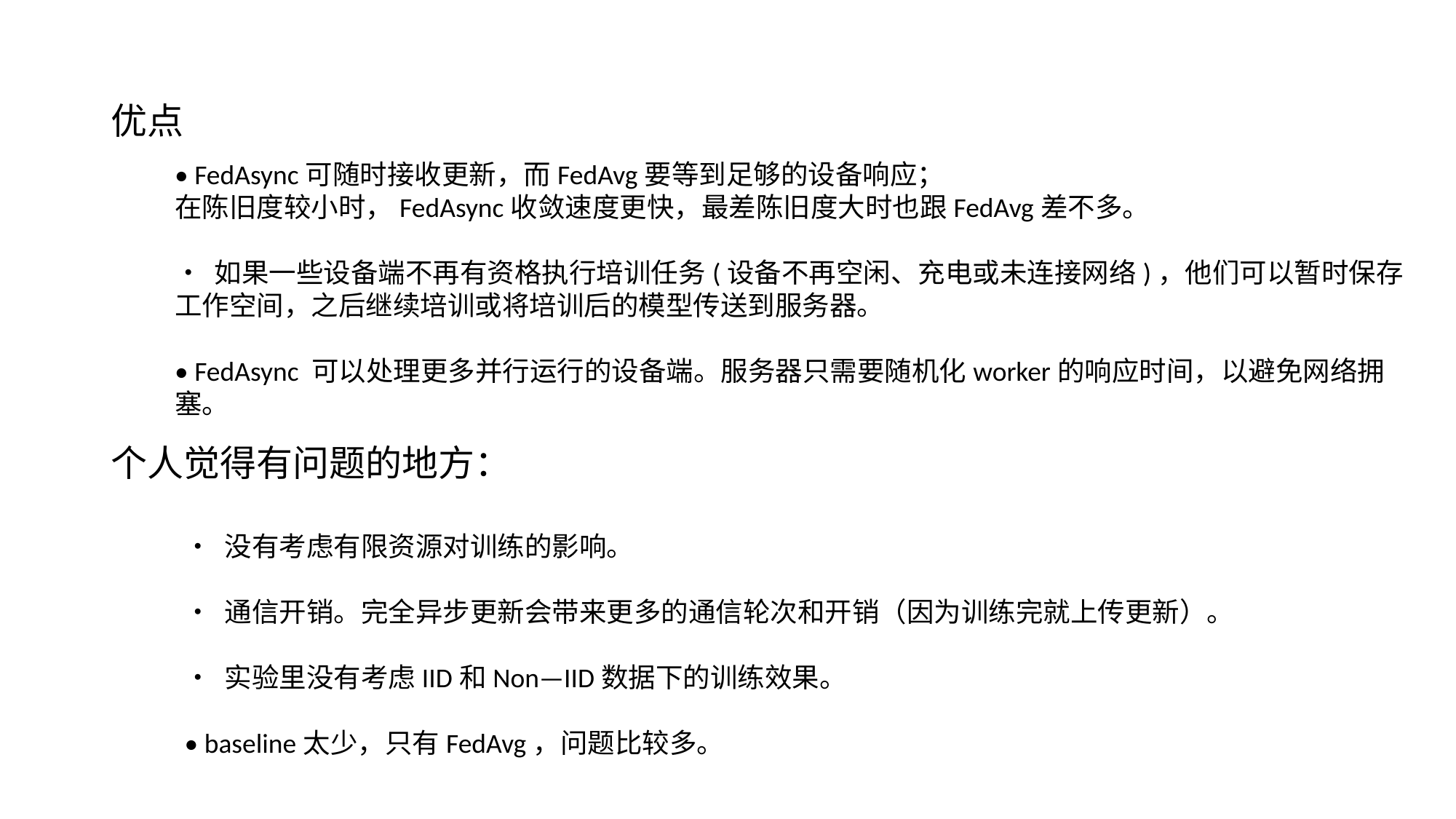

# 优点
• FedAsync可随时接收更新，而FedAvg要等到足够的设备响应；
在陈旧度较小时，FedAsync收敛速度更快，最差陈旧度大时也跟FedAvg差不多。

• 如果一些设备端不再有资格执行培训任务(设备不再空闲、充电或未连接网络)，他们可以暂时保存工作空间，之后继续培训或将培训后的模型传送到服务器。

• FedAsync 可以处理更多并行运行的设备端。服务器只需要随机化worker的响应时间，以避免网络拥塞。

个人觉得有问题的地方：
• 没有考虑有限资源对训练的影响。

• 通信开销。完全异步更新会带来更多的通信轮次和开销（因为训练完就上传更新）。

• 实验里没有考虑IID和Non—IID数据下的训练效果。

• baseline太少，只有FedAvg，问题比较多。